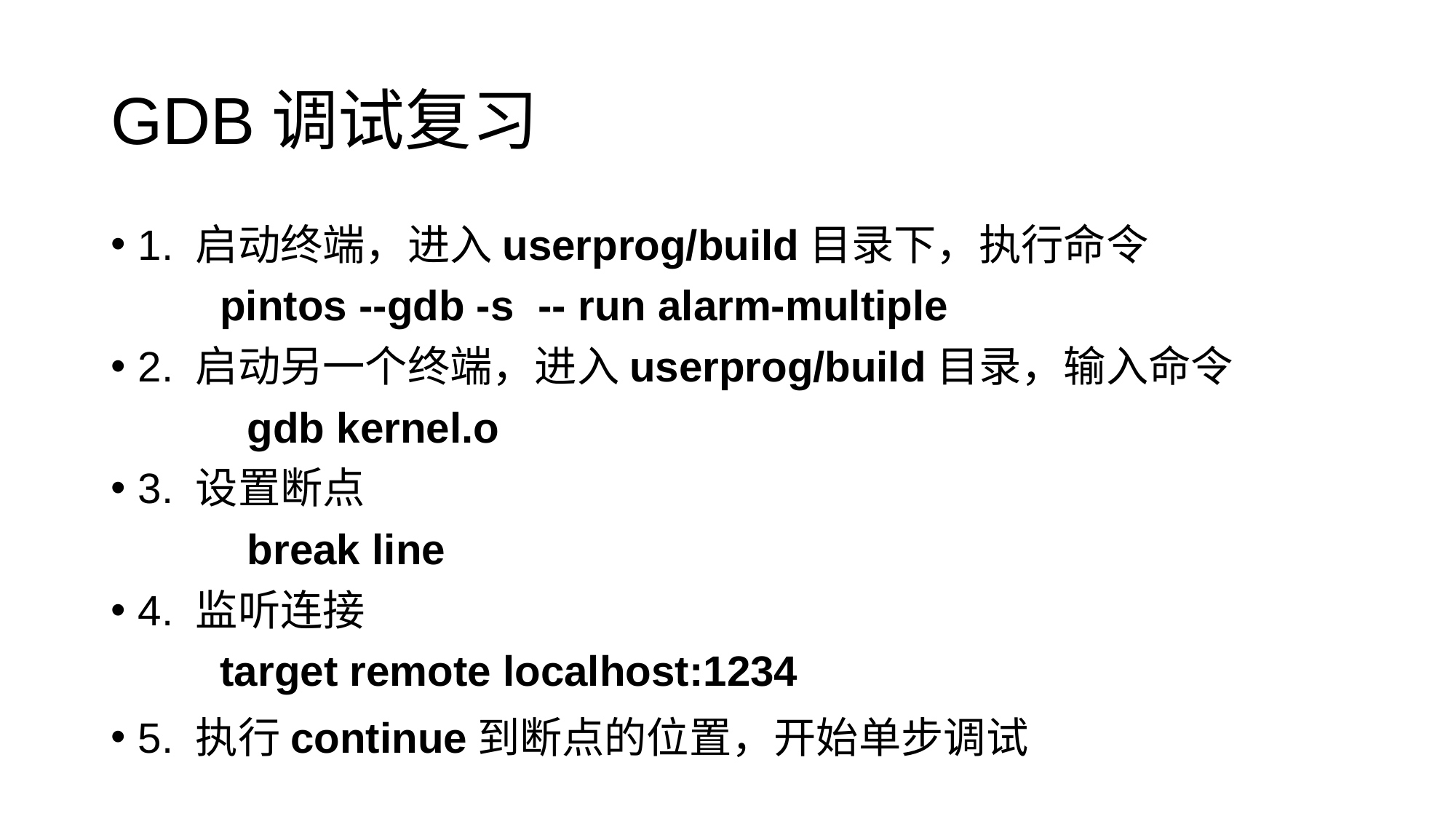

# GDB调试复习
1. 启动终端，进入userprog/build目录下，执行命令
	pintos --gdb -s  -- run alarm-multiple
2. 启动另一个终端，进入userprog/build目录，输入命令
		gdb kernel.o
3. 设置断点
		break line
4. 监听连接
	target remote localhost:1234
5. 执行continue到断点的位置，开始单步调试